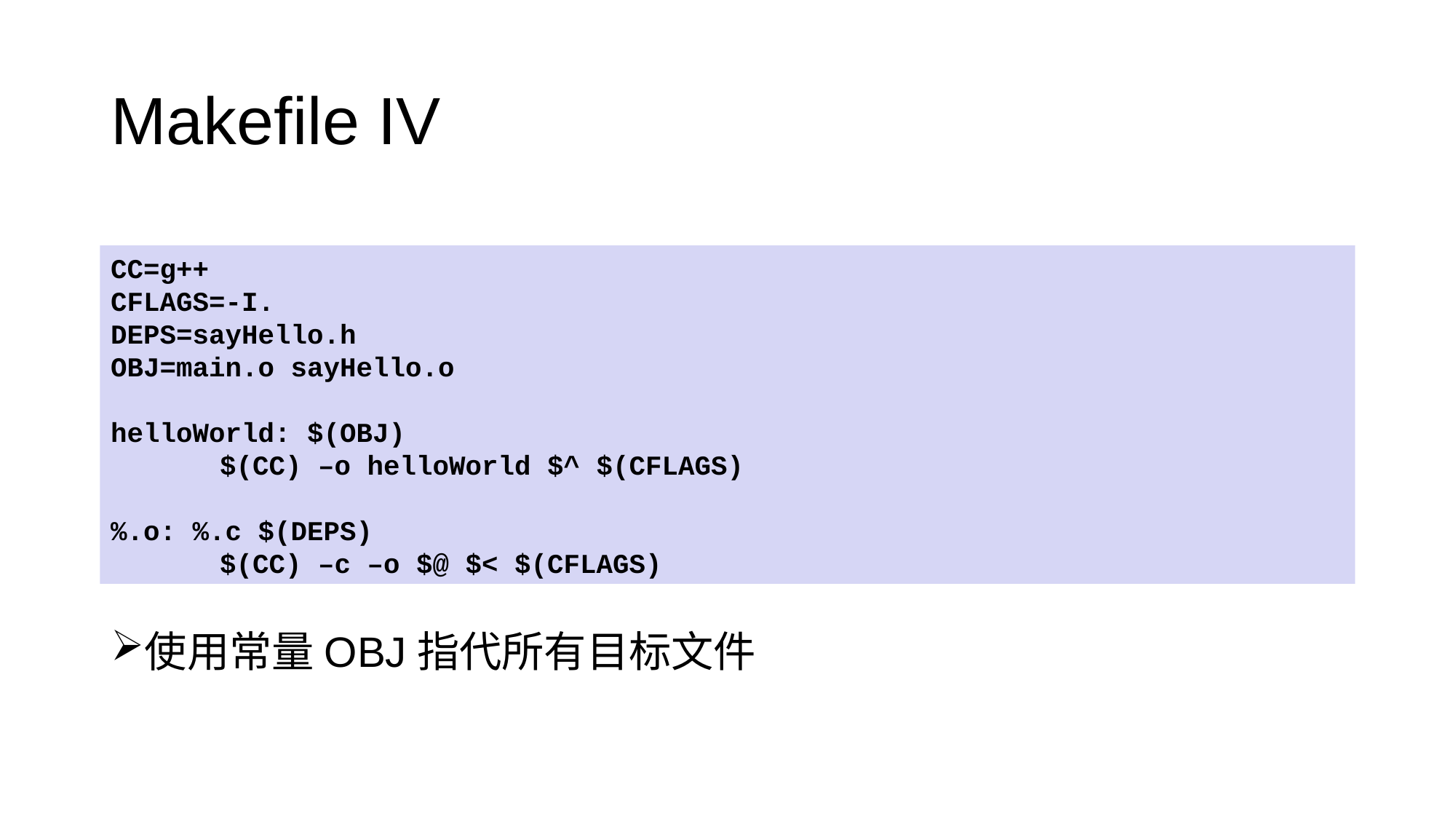

# Makefile IV
CC=g++
CFLAGS=-I.
DEPS=sayHello.h
OBJ=main.o sayHello.o

helloWorld: $(OBJ)
	$(CC) –o helloWorld $^ $(CFLAGS)

%.o: %.c $(DEPS)
	$(CC) –c –o $@ $< $(CFLAGS)
使用常量OBJ指代所有目标文件